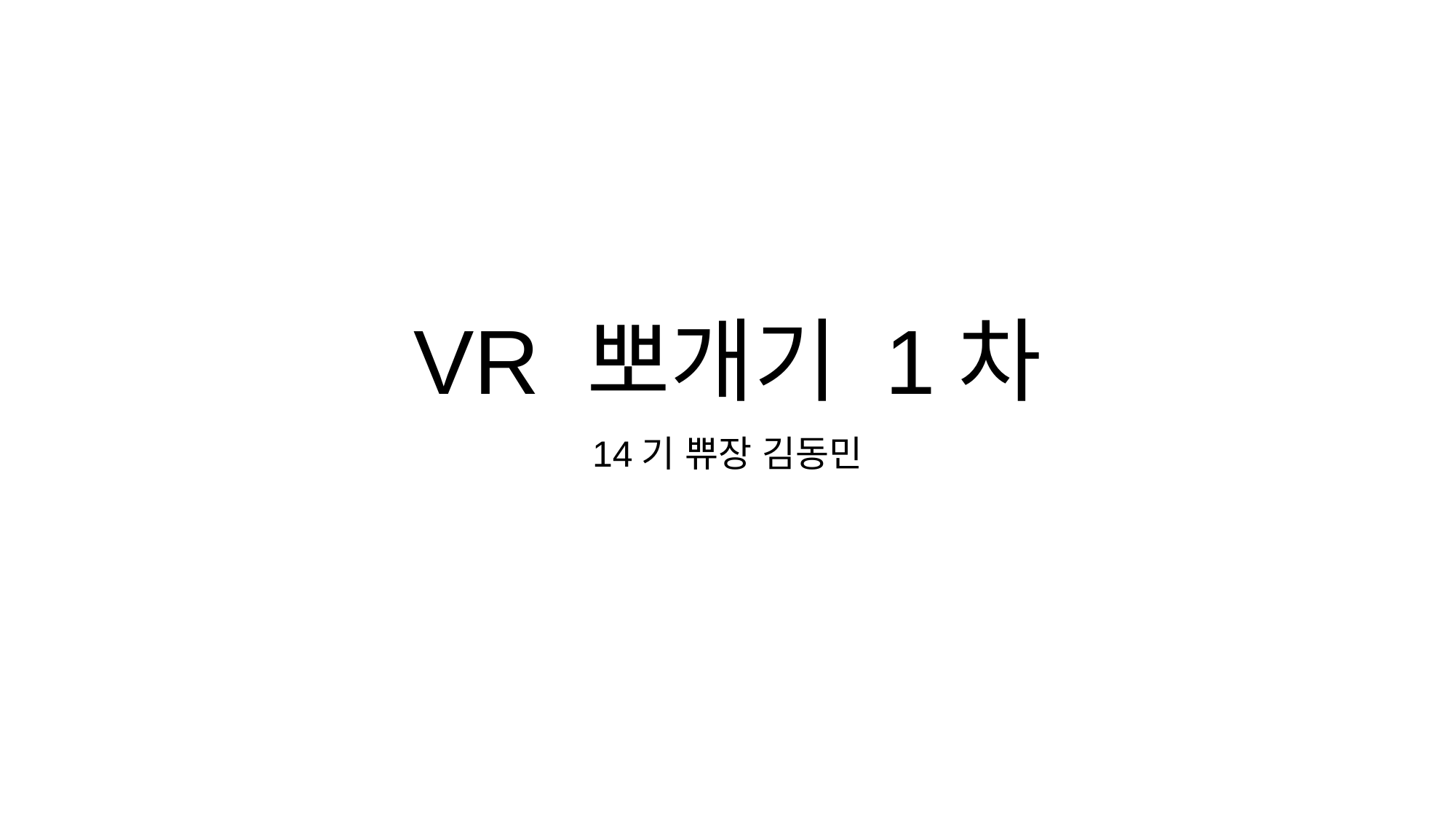

# VR 뽀개기 1차
14기 쀼장 김동민